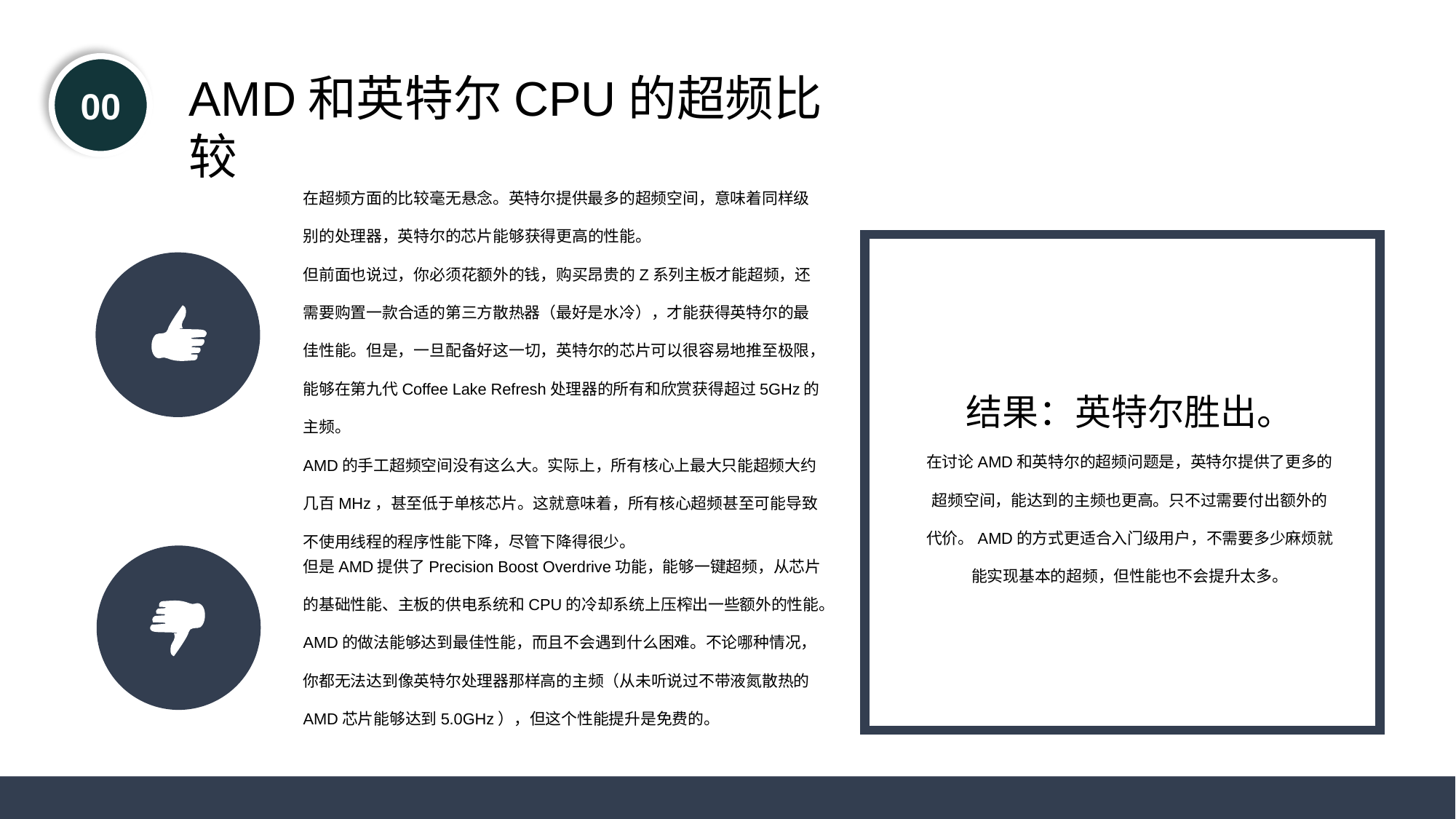

00
AMD和英特尔CPU的超频比较
在超频方面的比较毫无悬念。英特尔提供最多的超频空间，意味着同样级别的处理器，英特尔的芯片能够获得更高的性能。
但前面也说过，你必须花额外的钱，购买昂贵的Z系列主板才能超频，还需要购置一款合适的第三方散热器（最好是水冷），才能获得英特尔的最佳性能。但是，一旦配备好这一切，英特尔的芯片可以很容易地推至极限，能够在第九代Coffee Lake Refresh处理器的所有和欣赏获得超过5GHz的主频。
AMD的手工超频空间没有这么大。实际上，所有核心上最大只能超频大约几百MHz，甚至低于单核芯片。这就意味着，所有核心超频甚至可能导致不使用线程的程序性能下降，尽管下降得很少。

结果：英特尔胜出。
在讨论AMD和英特尔的超频问题是，英特尔提供了更多的超频空间，能达到的主频也更高。只不过需要付出额外的代价。AMD的方式更适合入门级用户，不需要多少麻烦就能实现基本的超频，但性能也不会提升太多。
但是AMD提供了Precision Boost Overdrive功能，能够一键超频，从芯片的基础性能、主板的供电系统和CPU的冷却系统上压榨出一些额外的性能。AMD的做法能够达到最佳性能，而且不会遇到什么困难。不论哪种情况，你都无法达到像英特尔处理器那样高的主频（从未听说过不带液氮散热的AMD芯片能够达到5.0GHz），但这个性能提升是免费的。